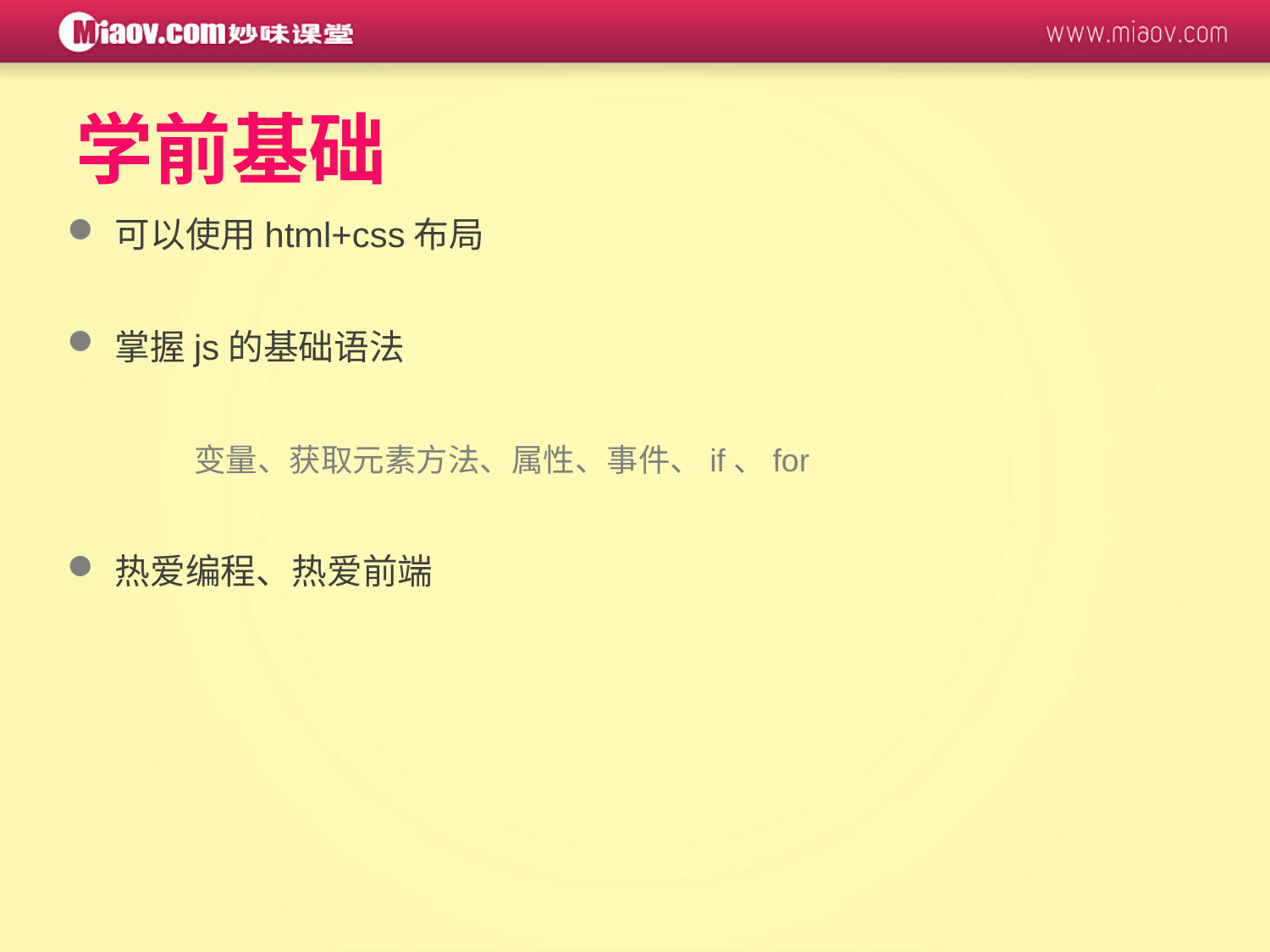

# 学前基础

可以使用html+css布局

掌握js的基础语法

	变量、获取元素方法、属性、事件、if、for

热爱编程、热爱前端